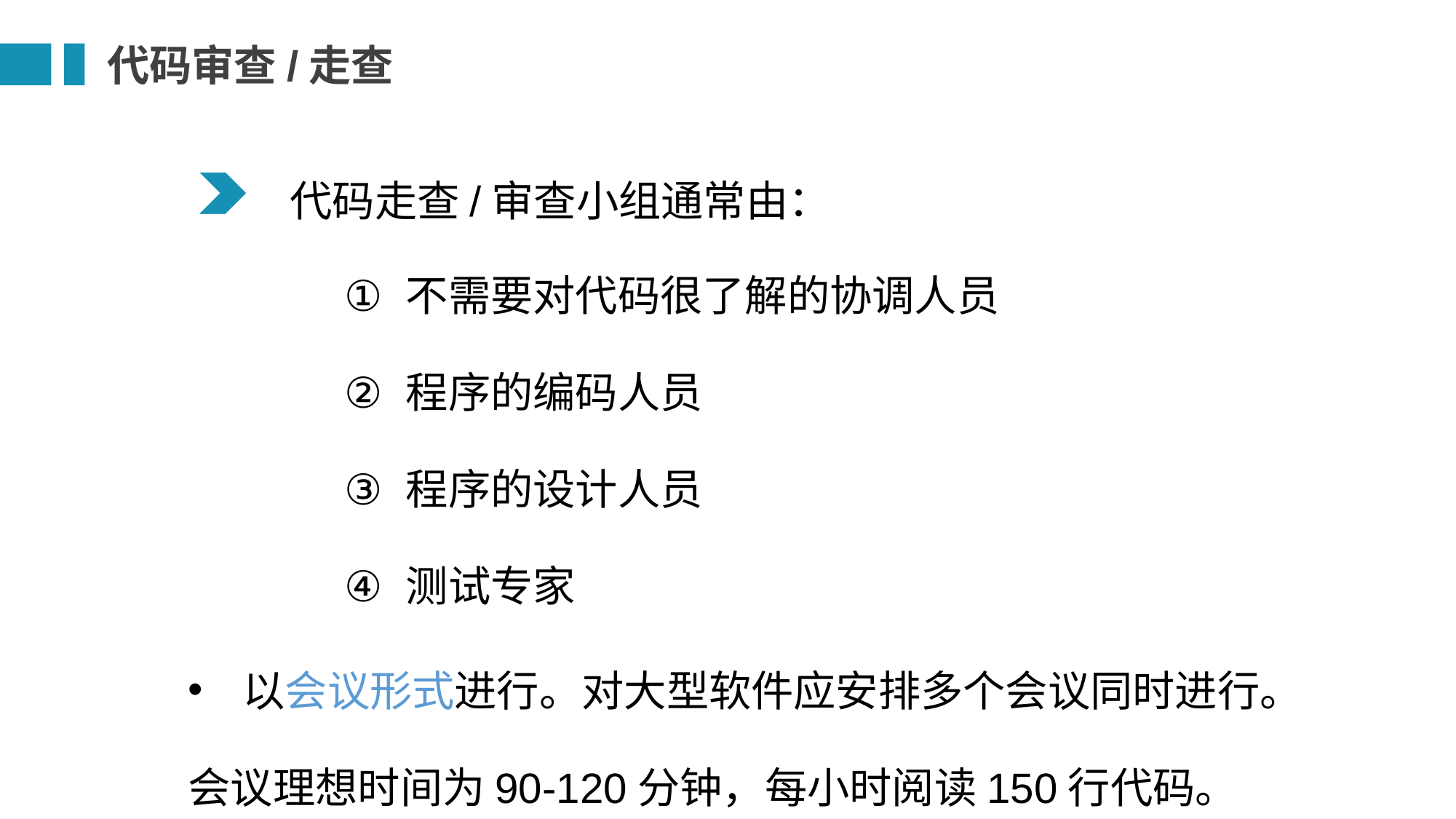

代码审查/走查

代码走查/审查小组通常由：

不需要对代码很了解的协调人员
程序的编码人员
程序的设计人员
测试专家
以会议形式进行。对大型软件应安排多个会议同时进行。
会议理想时间为90-120分钟，每小时阅读150行代码。
26